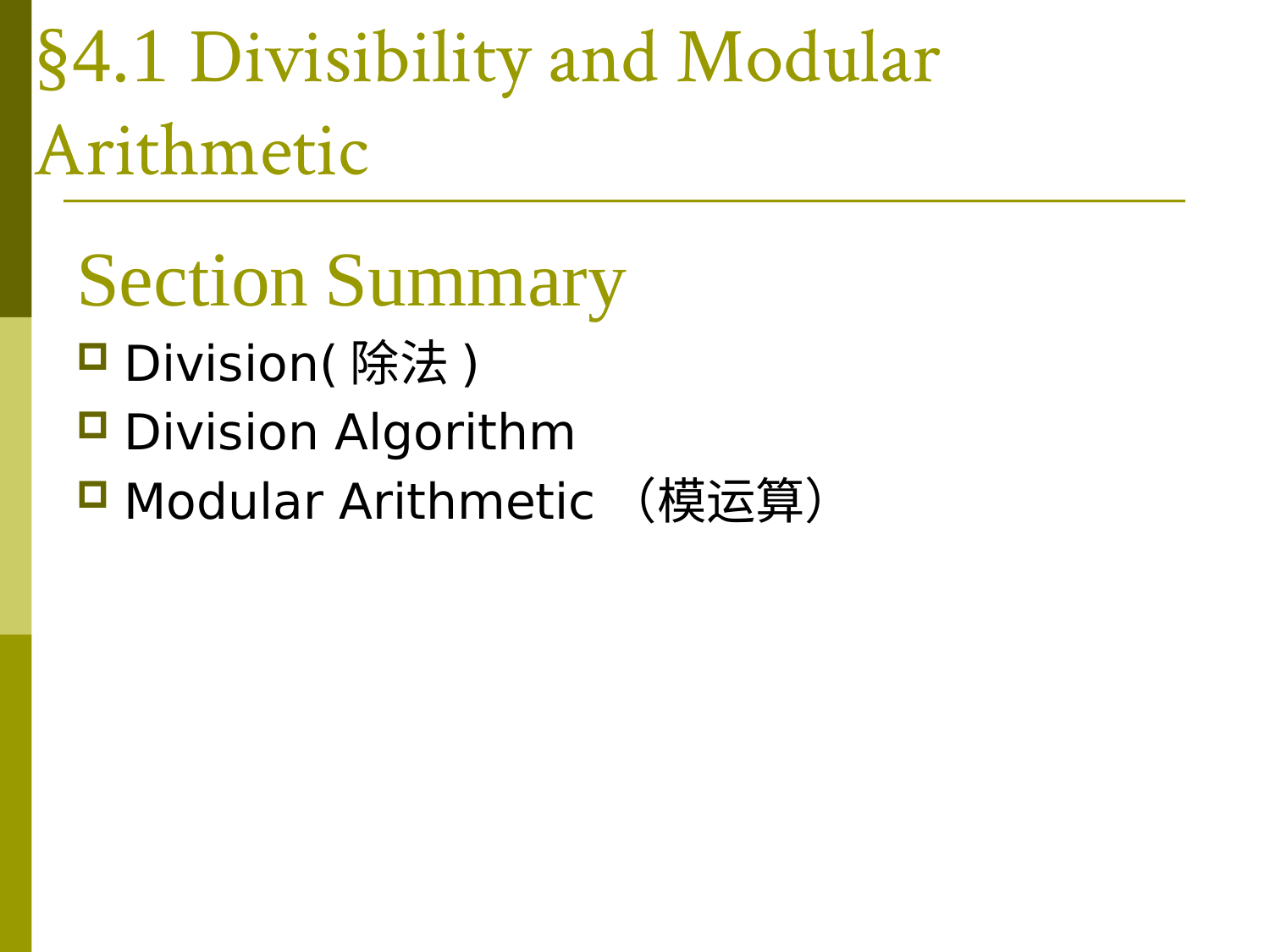

# §4.1 Divisibility and Modular Arithmetic
Section Summary
Division(除法)
Division Algorithm
Modular Arithmetic（模运算）